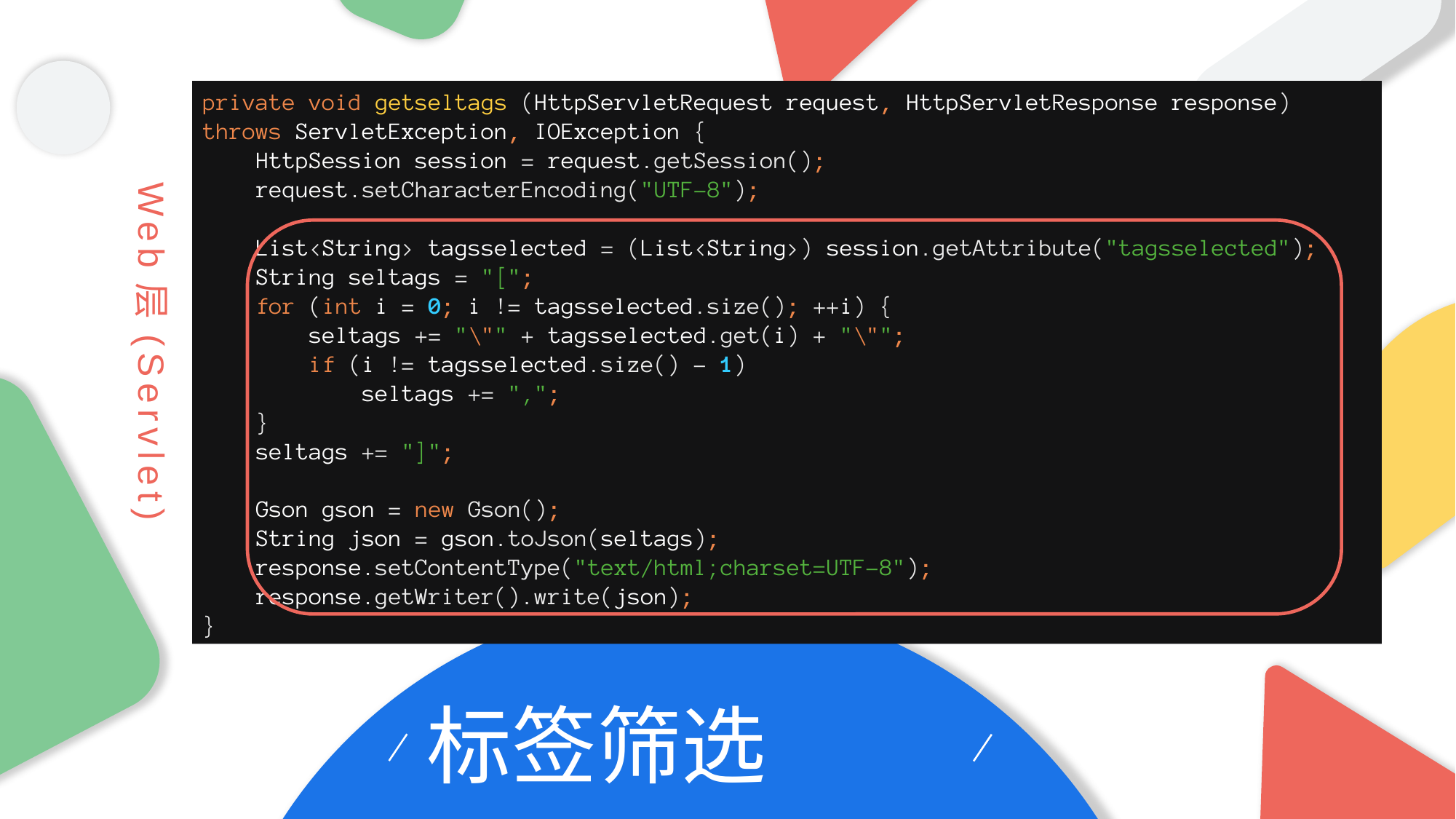

String tagliststr = "";
for (int i = 0; i < tag_ids.size(); ++i) {
    tagliststr += tag_ids.get(i);
    if (i != tag_ids.size() - 1)
        tagliststr += ",";
}
PreparedStatement preparedStatement = connection.prepareStatement(
        "select * from post
	where ID in (select post_id from has_tags where FIND_IN_SET(tag_id, ?))
	order by post_date desc limit ?, 10;"
);
preparedStatement.setString(1,  tagliststr);
preparedStatement.setInt(2,  postBeginIdx);

private void getseltags (HttpServletRequest request, HttpServletResponse response) throws ServletException, IOException {
    HttpSession session = request.getSession();
    request.setCharacterEncoding("UTF-8");
    List<String> tagsselected = (List<String>) session.getAttribute("tagsselected");
    String seltags = "[";
    for (int i = 0; i != tagsselected.size(); ++i) {
        seltags += "\"" + tagsselected.get(i) + "\"";
        if (i != tagsselected.size() - 1)
            seltags += ",";
    }
    seltags += "]";
    Gson gson = new Gson();
    String json = gson.toJson(seltags);
    response.setContentType("text/html;charset=UTF-8");
    response.getWriter().write(json);
}

Web层(Servlet)

标签筛选
// init tags logic
var ses = document.querySelectorAll(".se i");
var uns = document.querySelectorAll(".un");
var che = document.querySelectorAll("input[type='checkbox']");

function getSelectedTags() {
    let url = "ClientServlet?op=getseltags";
    $.get(url, function (data) {
        checkSelectedTags($.parseJSON(data));
    }, "json");
}
function checkSelectedTags(data) {
    console.log(data);
    for (let i = 0; i < data.length; ++i) {
        $("input[value='" + data[i] + "']").prop("checked", "true");
        $("#se" + data[i]).removeClass("d-none");
        $("#un" + data[i]).addClass("d-none");
    }
}
getSelectedTags();